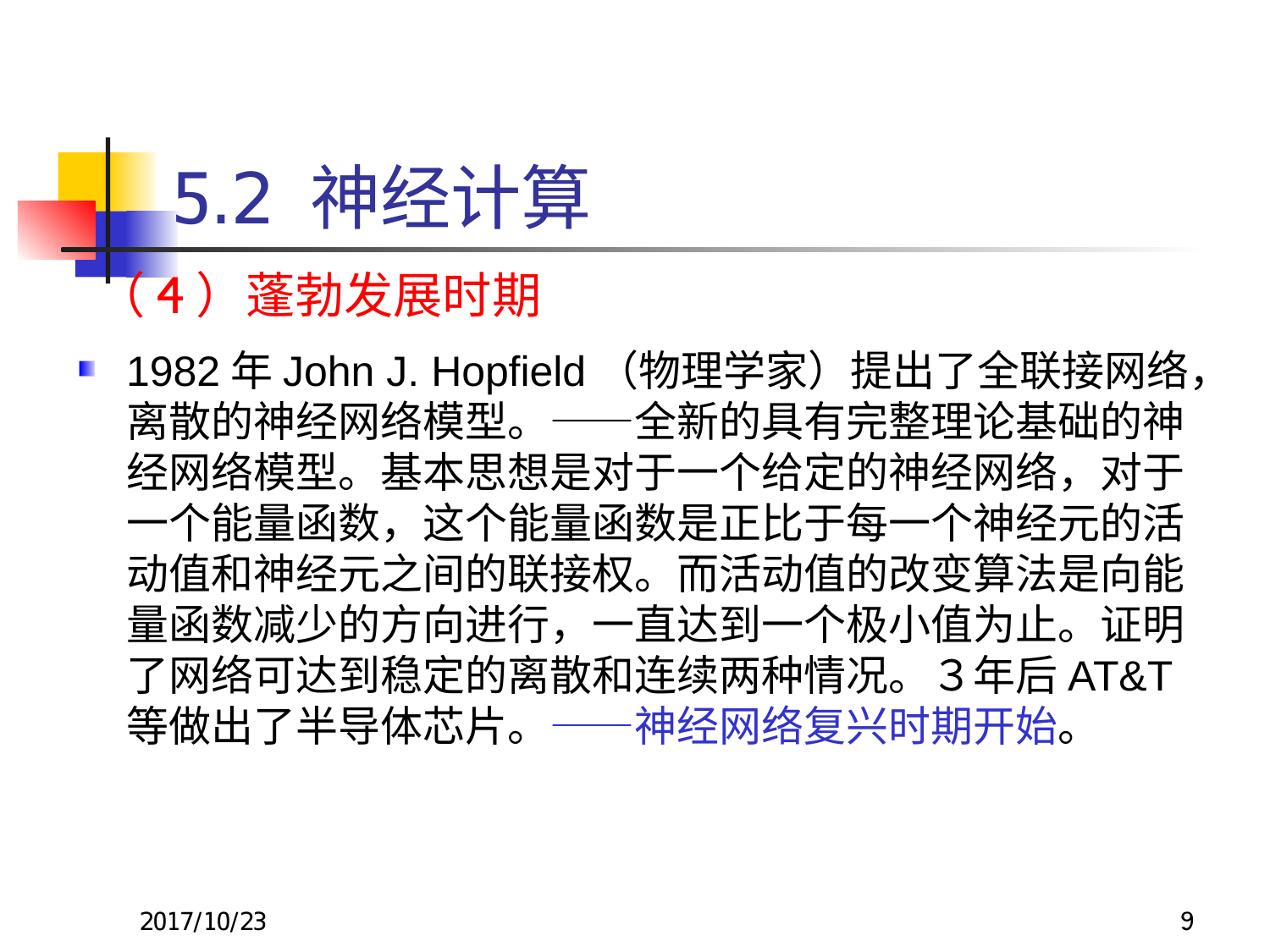

# 5.2 神经计算
（4）蓬勃发展时期
1982年John J. Hopfield（物理学家）提出了全联接网络，离散的神经网络模型。——全新的具有完整理论基础的神经网络模型。基本思想是对于一个给定的神经网络，对于一个能量函数，这个能量函数是正比于每一个神经元的活动值和神经元之间的联接权。而活动值的改变算法是向能量函数减少的方向进行，一直达到一个极小值为止。证明了网络可达到稳定的离散和连续两种情况。３年后AT&T等做出了半导体芯片。——神经网络复兴时期开始。
2017/10/23
9